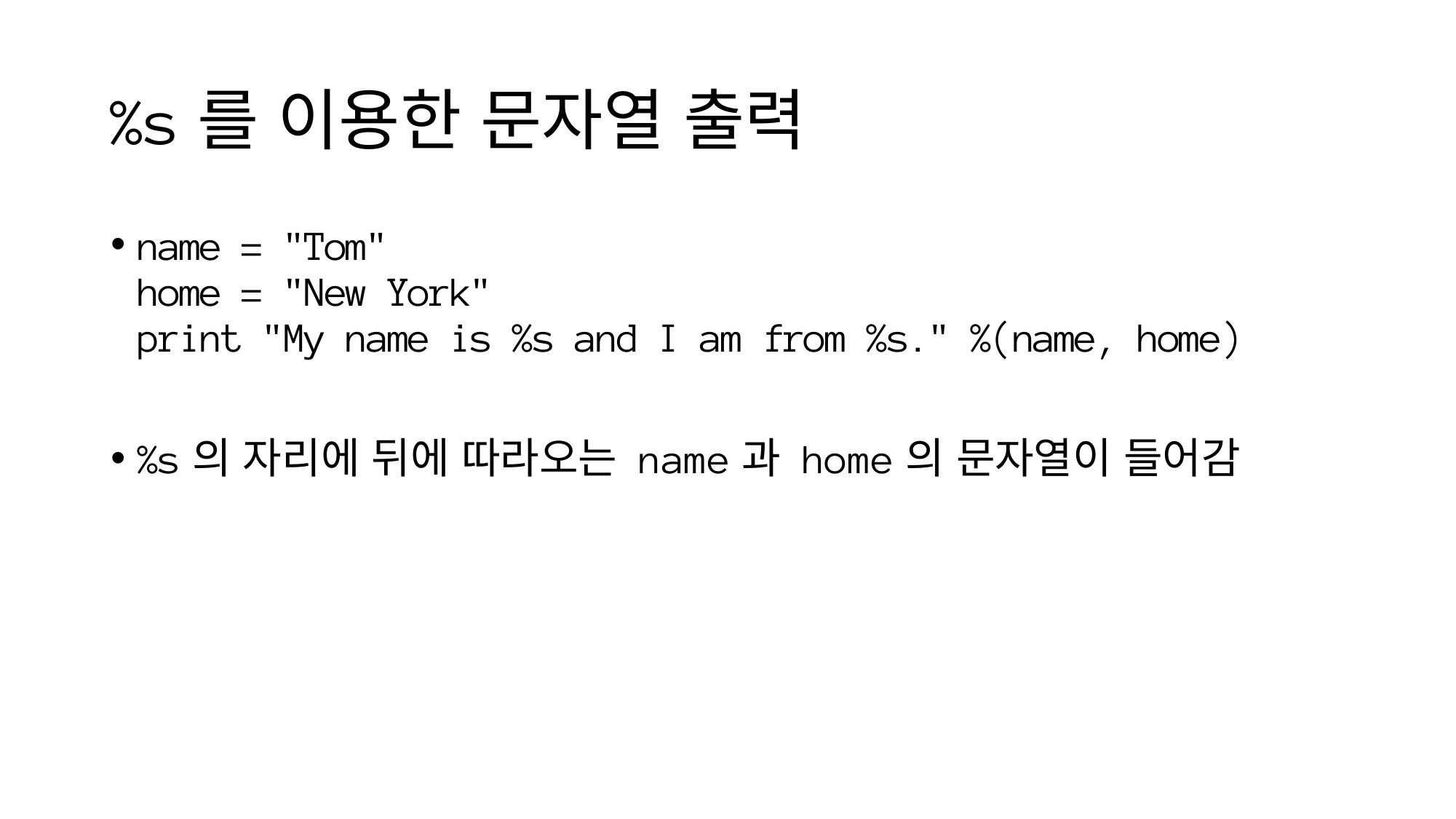

# %s를 이용한 문자열 출력
name = "Tom"
home = "New York"
print "My name is %s and I am from %s." %(name, home)

%s의 자리에 뒤에 따라오는 name과 home의 문자열이 들어감